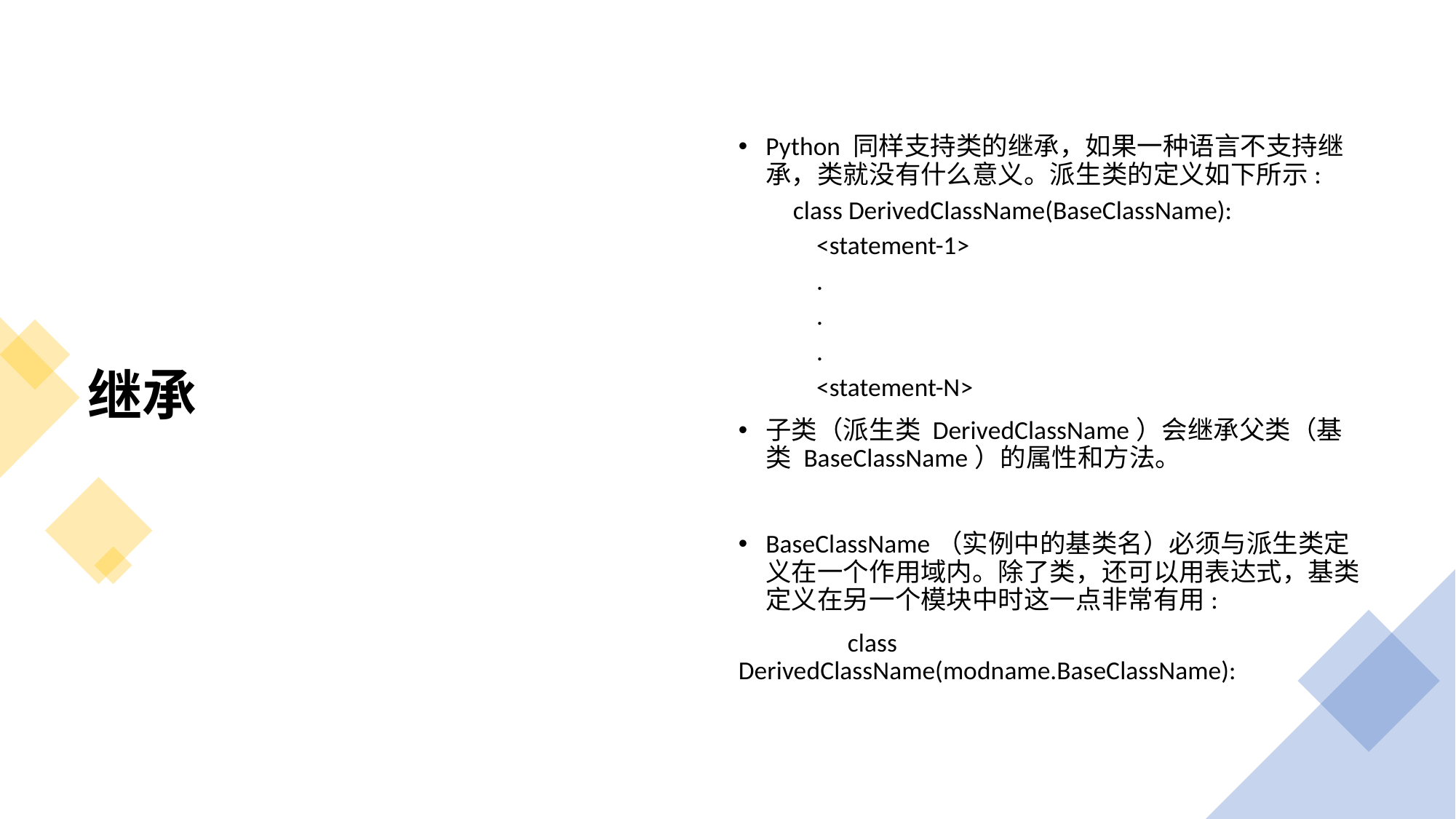

# 继承
Python 同样支持类的继承，如果一种语言不支持继承，类就没有什么意义。派生类的定义如下所示:
class DerivedClassName(BaseClassName):
    <statement-1>
    .
    .
    .
    <statement-N>
子类（派生类 DerivedClassName）会继承父类（基类 BaseClassName）的属性和方法。

BaseClassName（实例中的基类名）必须与派生类定义在一个作用域内。除了类，还可以用表达式，基类定义在另一个模块中时这一点非常有用:
	class DerivedClassName(modname.BaseClassName):